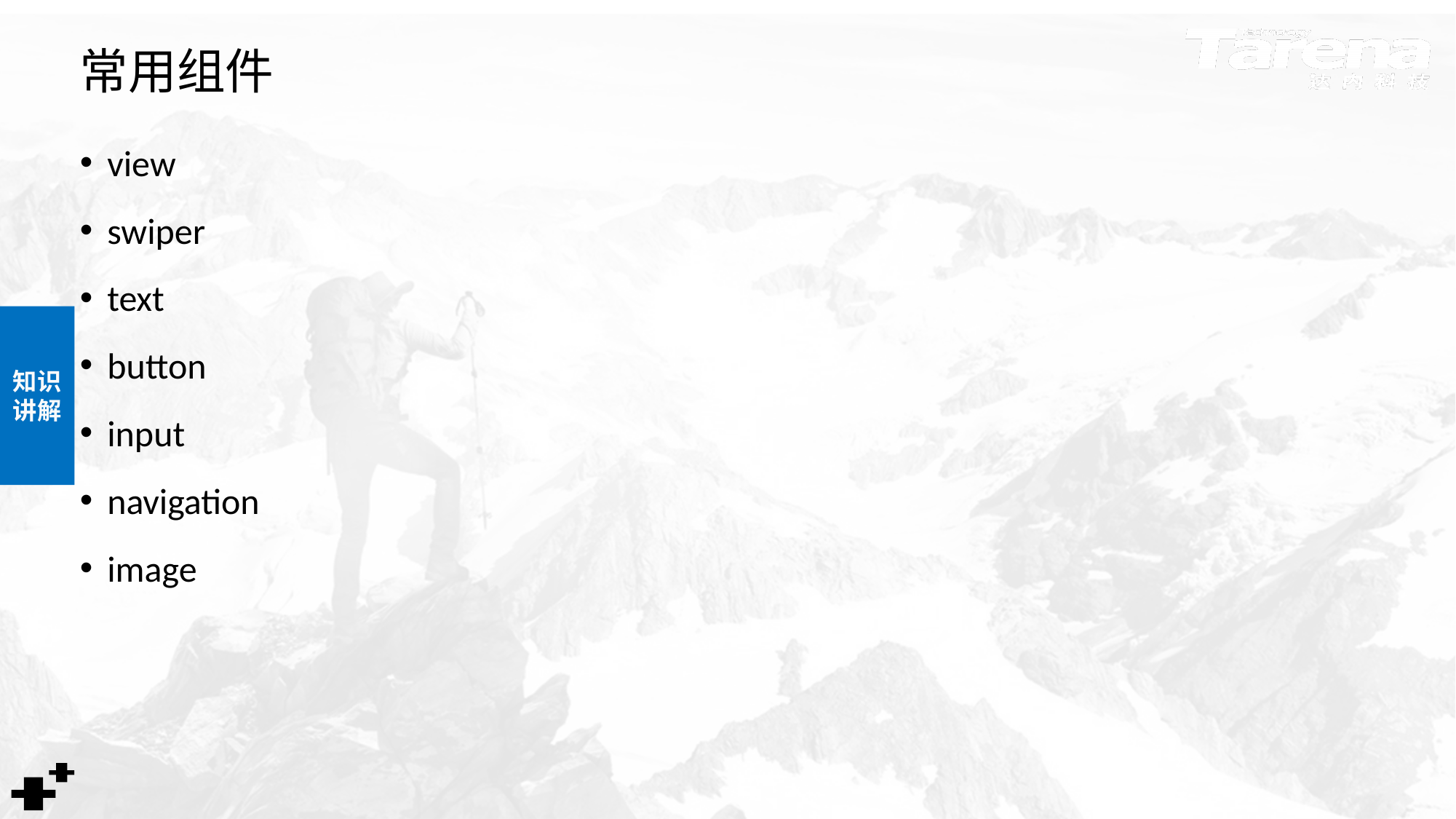

# 常用组件
view
swiper
text
button
input
navigation
image